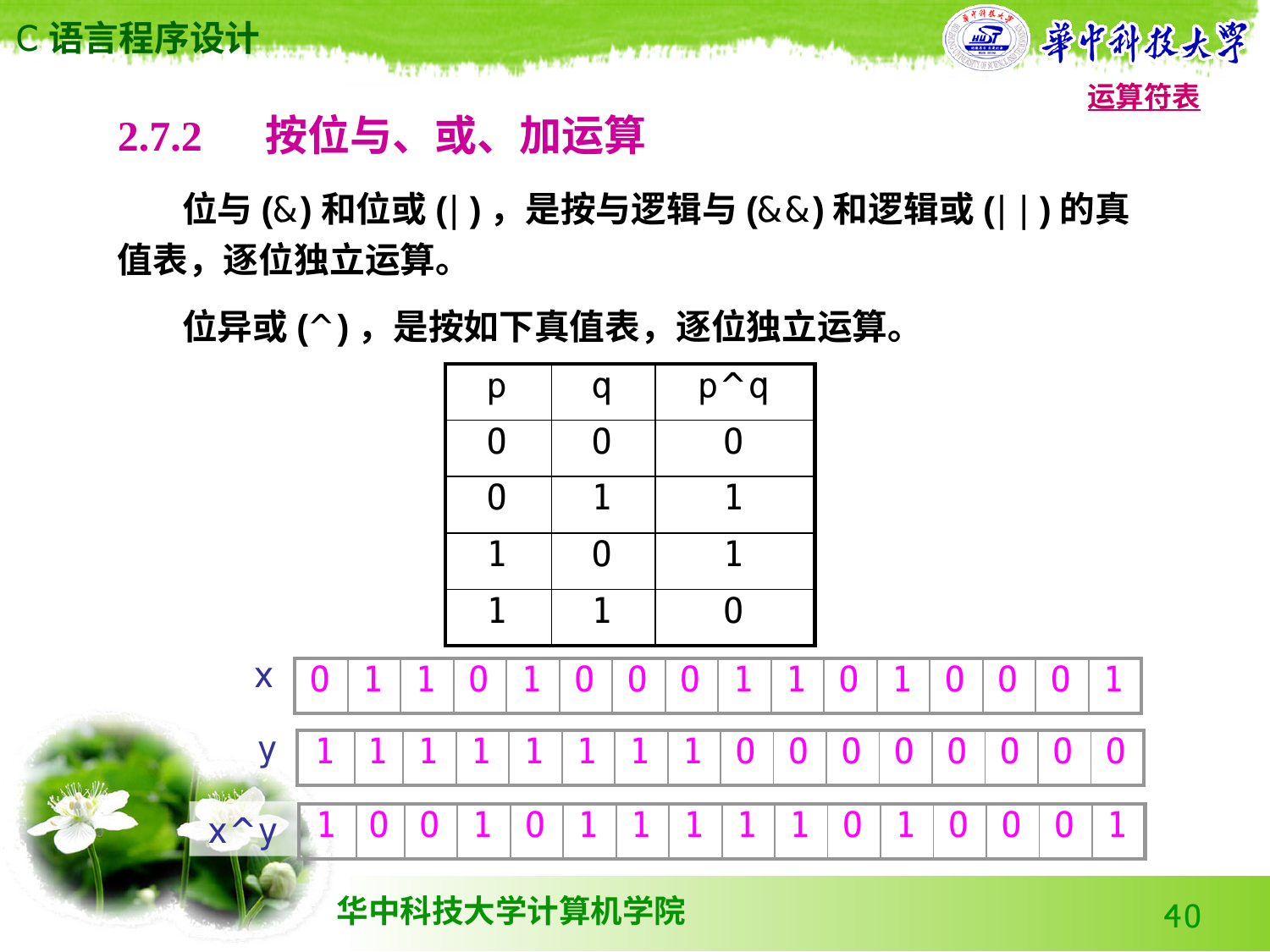

运算符表
2.7.2 　按位与、或、加运算
       位与(&)和位或(|)，是按与逻辑与(&&)和逻辑或(||)的真值表，逐位独立运算。
       位异或(^)，是按如下真值表，逐位独立运算。
| p | q | p^q |
| --- | --- | --- |
| 0 | 0 | 0 |
| 0 | 1 | 1 |
| 1 | 0 | 1 |
| 1 | 1 | 0 |
x
| 0 | 1 | 1 | 0 | 1 | 0 | 0 | 0 | 1 | 1 | 0 | 1 | 0 | 0 | 0 | 1 |
| --- | --- | --- | --- | --- | --- | --- | --- | --- | --- | --- | --- | --- | --- | --- | --- |
y
| 1 | 1 | 1 | 1 | 1 | 1 | 1 | 1 | 0 | 0 | 0 | 0 | 0 | 0 | 0 | 0 |
| --- | --- | --- | --- | --- | --- | --- | --- | --- | --- | --- | --- | --- | --- | --- | --- |
x^y
| 1 | 0 | 0 | 1 | 0 | 1 | 1 | 1 | 1 | 1 | 0 | 1 | 0 | 0 | 0 | 1 |
| --- | --- | --- | --- | --- | --- | --- | --- | --- | --- | --- | --- | --- | --- | --- | --- |
40